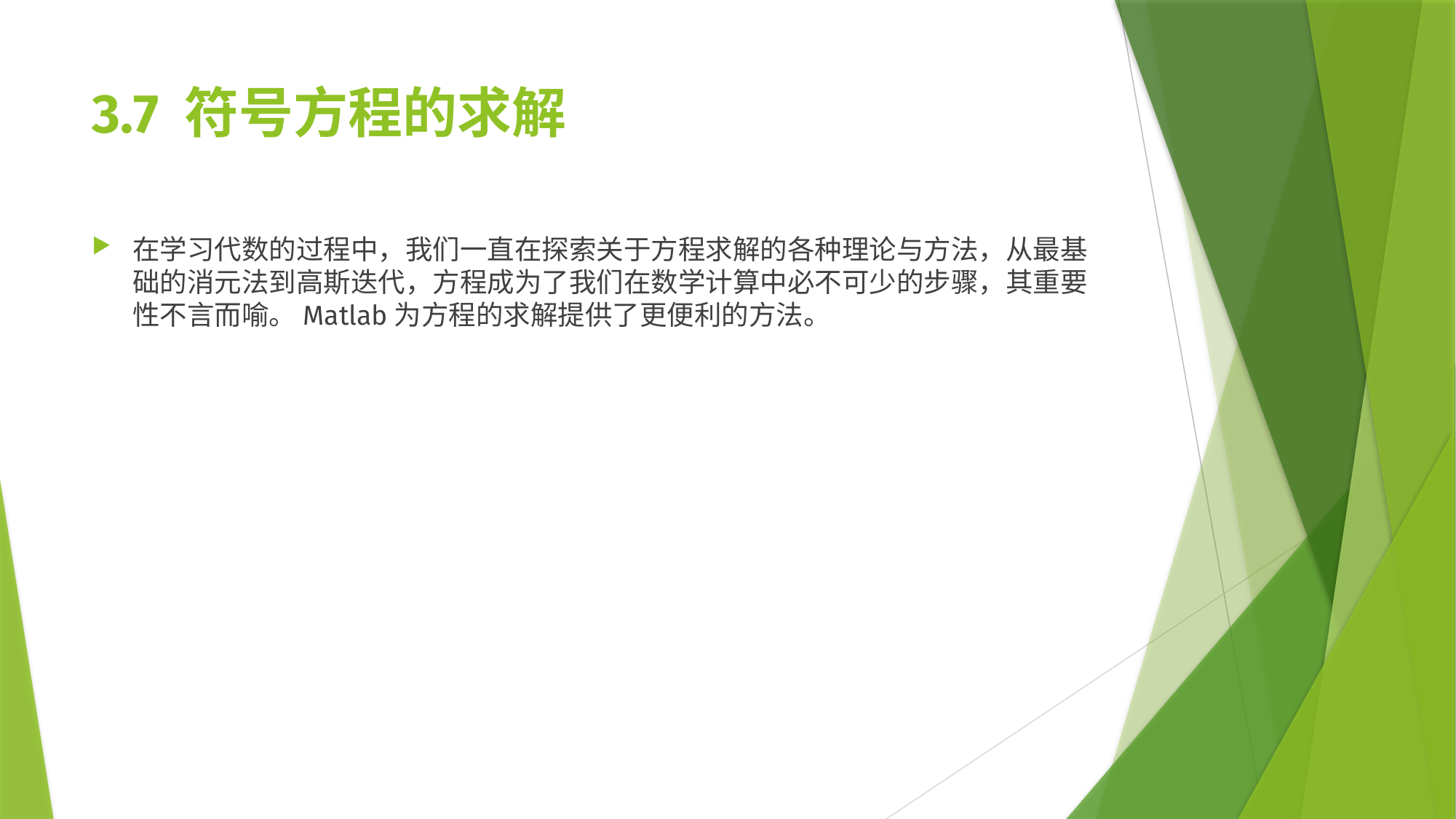

# 3.7 符号方程的求解
在学习代数的过程中，我们一直在探索关于方程求解的各种理论与方法，从最基础的消元法到高斯迭代，方程成为了我们在数学计算中必不可少的步骤，其重要性不言而喻。Matlab为方程的求解提供了更便利的方法。